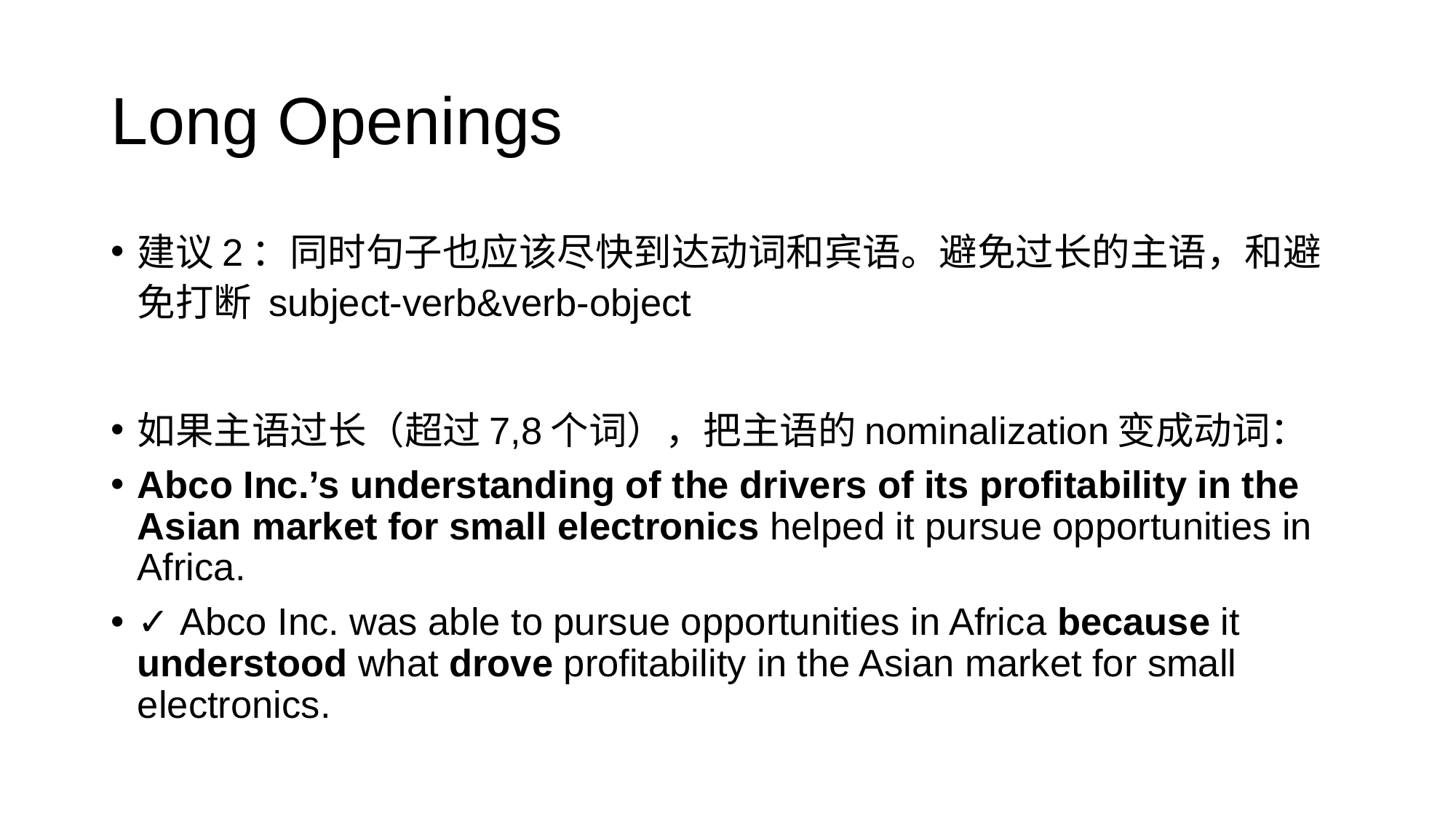

# Long Openings
建议2：同时句子也应该尽快到达动词和宾语。避免过长的主语，和避免打断 subject-verb&verb-object

如果主语过长（超过7,8个词），把主语的nominalization变成动词：
Abco Inc.’s understanding of the drivers of its profitability in the Asian market for small electronics helped it pursue opportunities in Africa.
✓ Abco Inc. was able to pursue opportunities in Africa because it understood what drove profitability in the Asian market for small electronics.